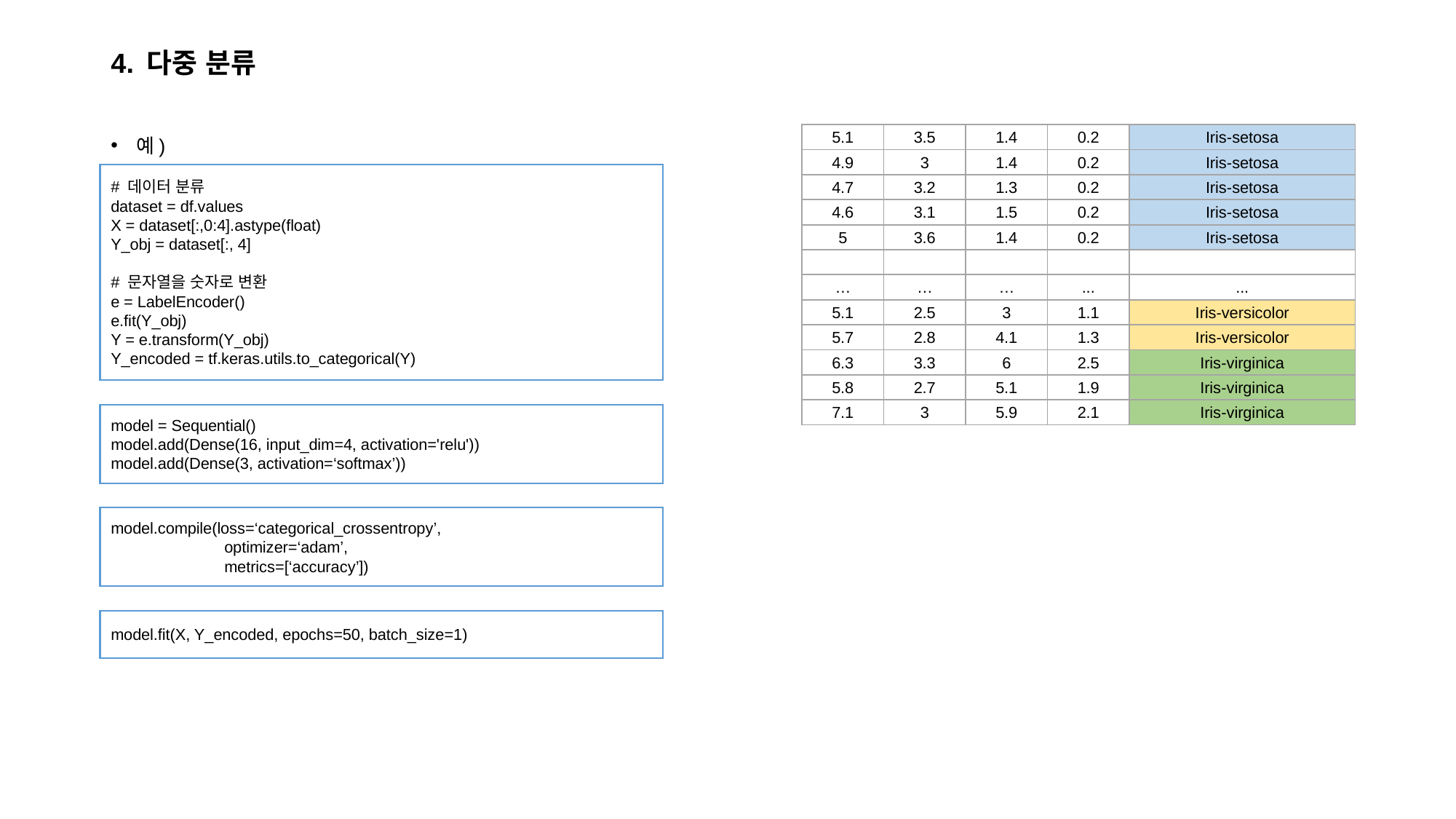

# 4. 다중 분류
| 5.1 | 3.5 | 1.4 | 0.2 | Iris-setosa |
| --- | --- | --- | --- | --- |
| 4.9 | 3 | 1.4 | 0.2 | Iris-setosa |
| 4.7 | 3.2 | 1.3 | 0.2 | Iris-setosa |
| 4.6 | 3.1 | 1.5 | 0.2 | Iris-setosa |
| 5 | 3.6 | 1.4 | 0.2 | Iris-setosa |
|  |  |  |  |  |
| … | … | … | ... | ... |
| 5.1 | 2.5 | 3 | 1.1 | Iris-versicolor |
| 5.7 | 2.8 | 4.1 | 1.3 | Iris-versicolor |
| 6.3 | 3.3 | 6 | 2.5 | Iris-virginica |
| 5.8 | 2.7 | 5.1 | 1.9 | Iris-virginica |
| 7.1 | 3 | 5.9 | 2.1 | Iris-virginica |
예)
# 데이터 분류
dataset = df.values
X = dataset[:,0:4].astype(float)
Y_obj = dataset[:, 4]

# 문자열을 숫자로 변환
e = LabelEncoder()
e.fit(Y_obj)
Y = e.transform(Y_obj)
Y_encoded = tf.keras.utils.to_categorical(Y)
model = Sequential()
model.add(Dense(16, input_dim=4, activation='relu'))
model.add(Dense(3, activation=‘softmax’))
model.compile(loss=‘categorical_crossentropy’,
                          optimizer=‘adam’,
                          metrics=[‘accuracy’])
model.fit(X, Y_encoded, epochs=50, batch_size=1)